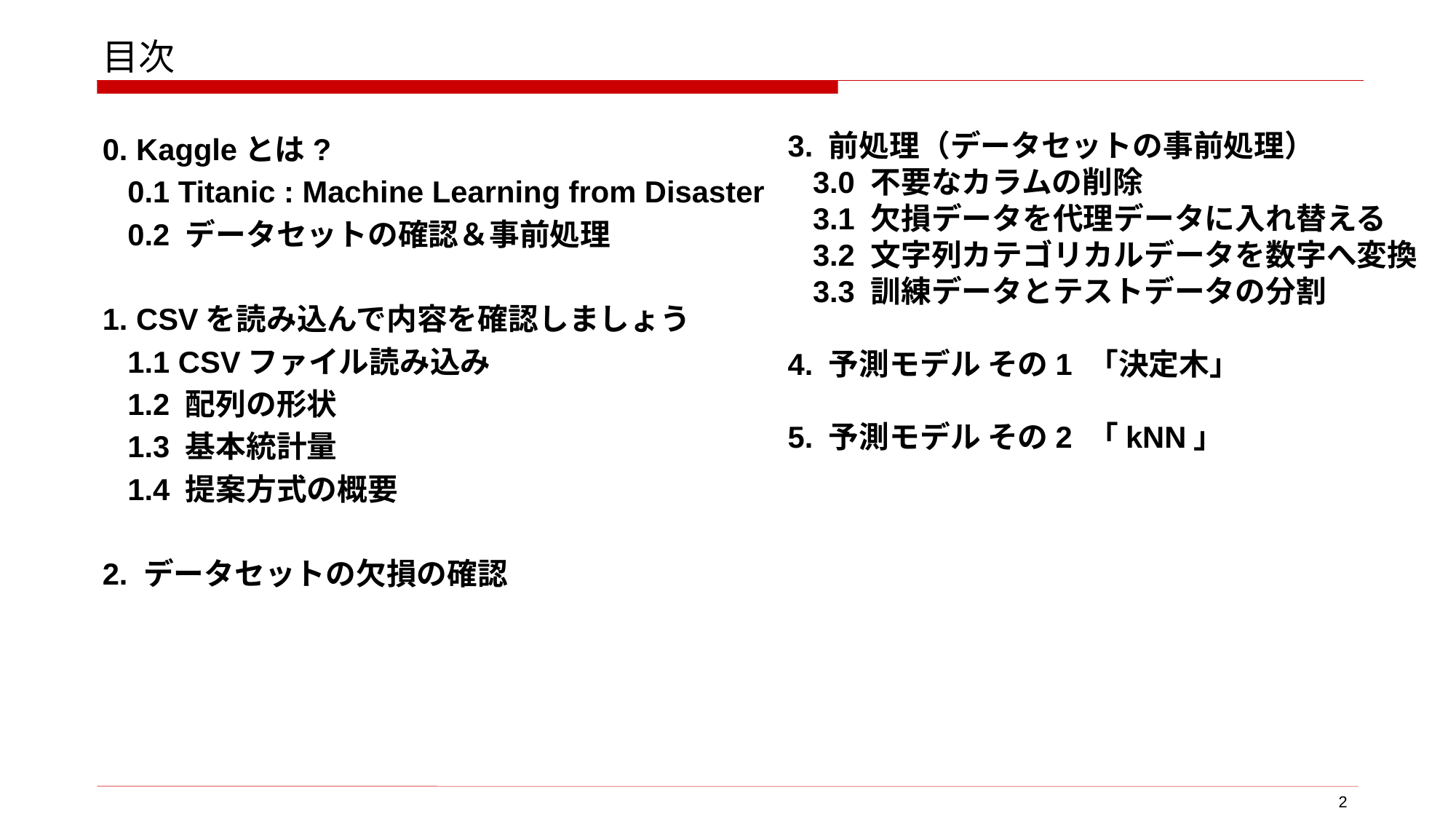

# 目次

0. Kaggleとは?
   0.1 Titanic : Machine Learning from Disaster
   0.2 データセットの確認＆事前処理

1. CSVを読み込んで内容を確認しましょう
   1.1 CSVファイル読み込み
   1.2 配列の形状
   1.3 基本統計量
   1.4 提案方式の概要

2. データセットの欠損の確認

3. 前処理（データセットの事前処理）
   3.0 不要なカラムの削除
   3.1 欠損データを代理データに入れ替える
   3.2 文字列カテゴリカルデータを数字へ変換
   3.3 訓練データとテストデータの分割

4. 予測モデル その1 「決定木」

5. 予測モデル その2 「kNN」

2